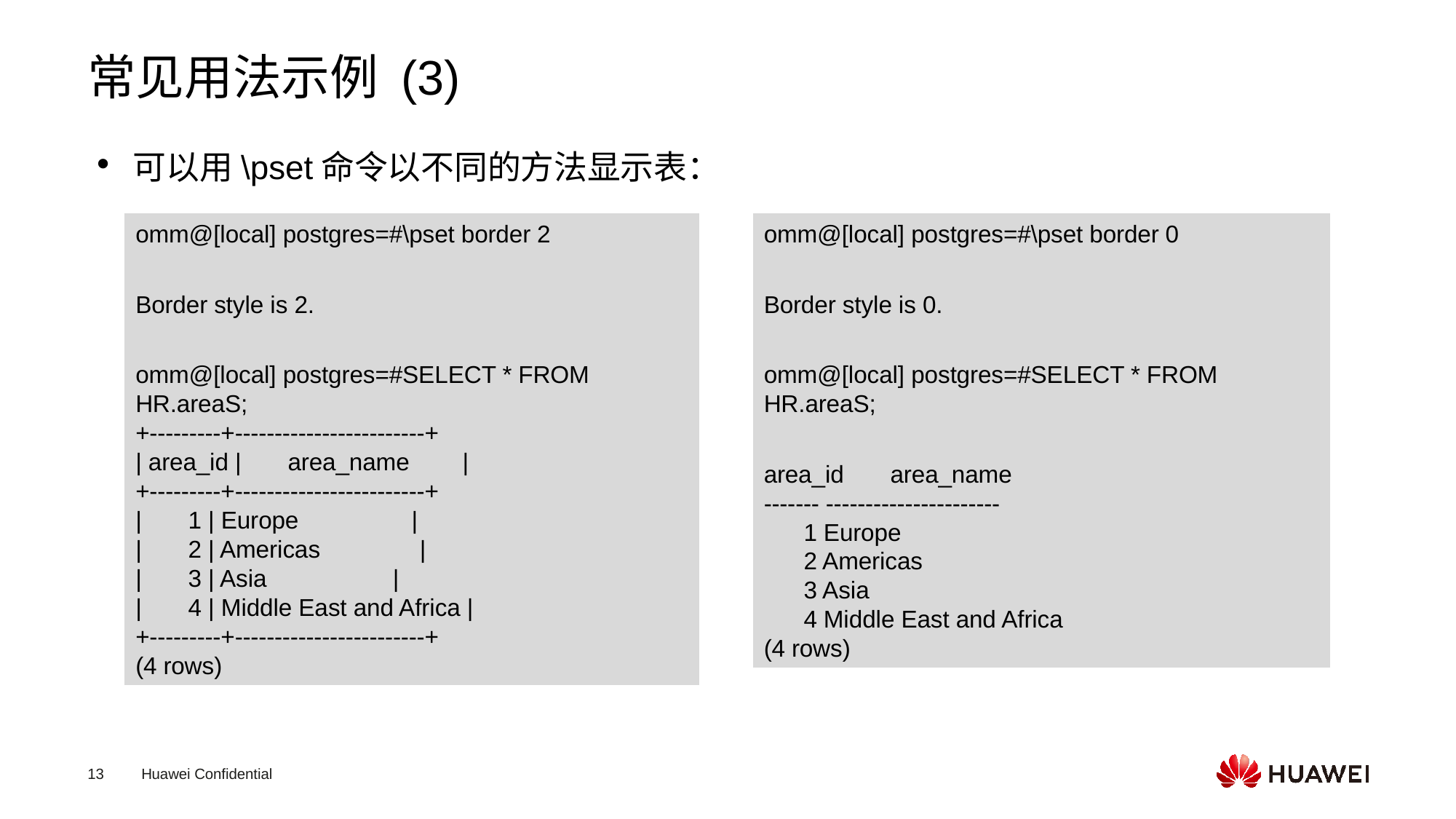

# 常见用法示例 (3)
可以用\pset命令以不同的方法显示表：
omm@[local] postgres=#\pset border 2
Border style is 2.
omm@[local] postgres=#SELECT * FROM HR.areaS;
+---------+------------------------+
| area_id |       area_name        |
+---------+------------------------+
|       1 | Europe                 |
|       2 | Americas               |
|       3 | Asia                   |
|       4 | Middle East and Africa |
+---------+------------------------+
(4 rows)
omm@[local] postgres=#\pset border 0
Border style is 0.
omm@[local] postgres=#SELECT * FROM HR.areaS;
area_id       area_name
------- ----------------------
      1 Europe
      2 Americas
      3 Asia
      4 Middle East and Africa
(4 rows)